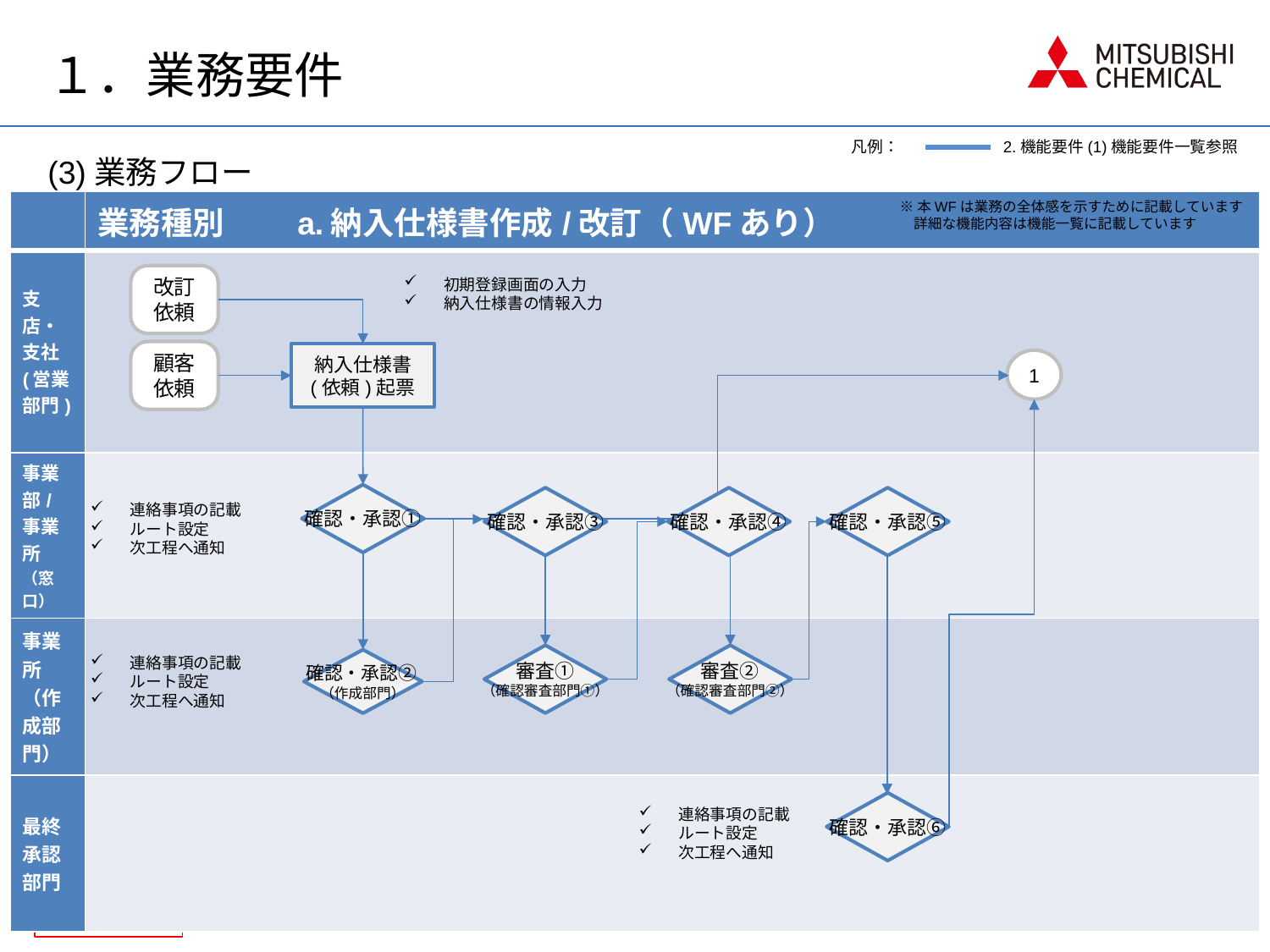

# １．業務要件
凡例：
2.機能要件(1)機能要件一覧参照
(3)業務フロー
|  | 業務種別　　a.納入仕様書作成/改訂（WFあり） |
| --- | --- |
| 支店・支社 (営業部門) |  |
| 事業部/事業所（窓口） |  |
| 事業所（作成部門） |  |
| 最終承認部門 |  |
※本WFは業務の全体感を示すために記載しています
　詳細な機能内容は機能一覧に記載しています
改訂依頼
初期登録画面の入力
納入仕様書の情報入力
顧客依頼
納入仕様書
(依頼)起票
1
連絡事項の記載
ルート設定
次工程へ通知
確認・承認①
確認・承認③
確認・承認④
確認・承認⑤
連絡事項の記載
ルート設定
次工程へ通知
審査①
（確認審査部門①）
審査②
（確認審査部門②）
確認・承認②
（作成部門）
連絡事項の記載
ルート設定
次工程へ通知
確認・承認⑥
5